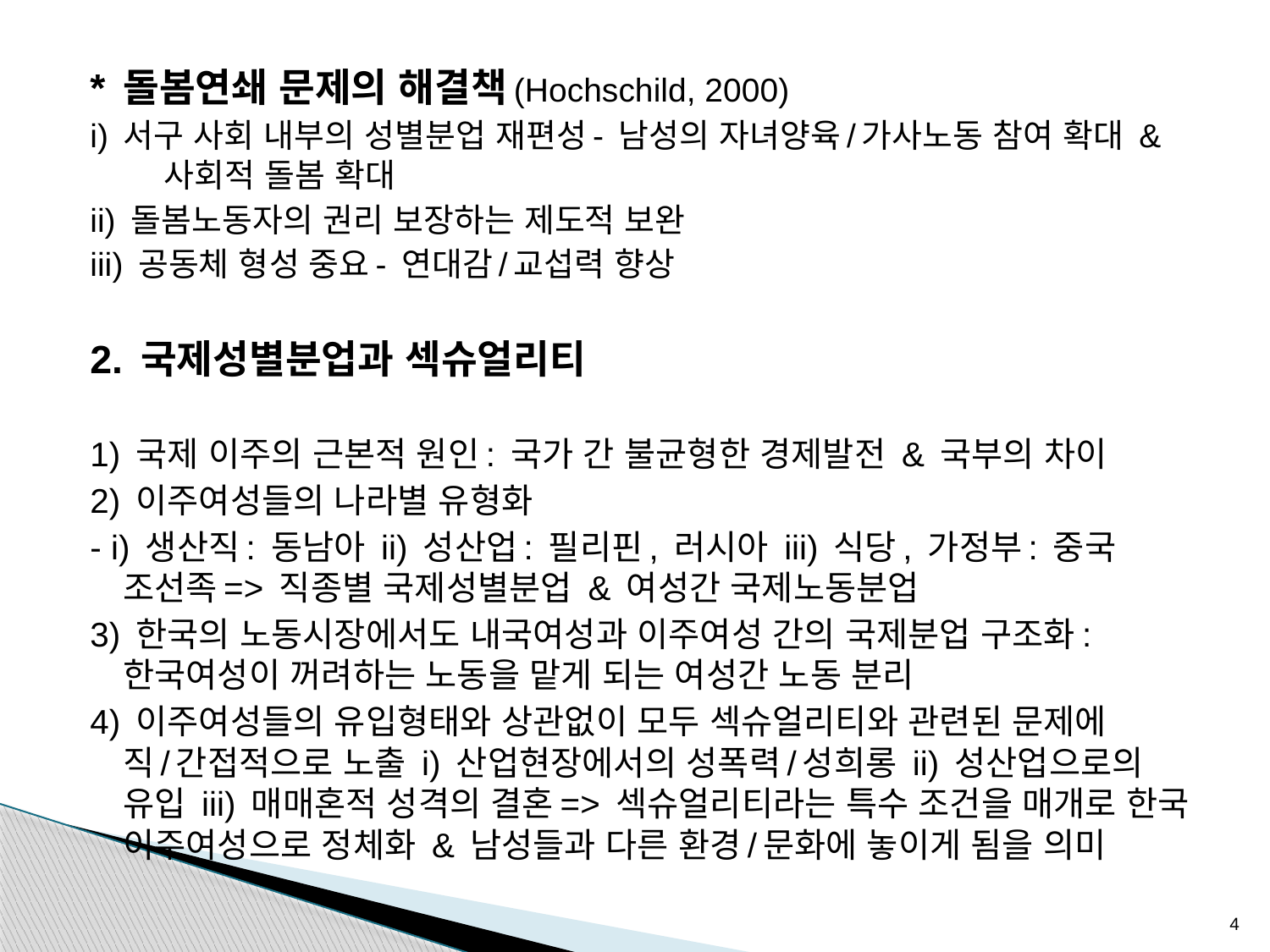

* 돌봄연쇄 문제의 해결책(Hochschild, 2000)
i) 서구 사회 내부의 성별분업 재편성- 남성의 자녀양육/가사노동 참여 확대 & 사회적 돌봄 확대
ii) 돌봄노동자의 권리 보장하는 제도적 보완
iii) 공동체 형성 중요- 연대감/교섭력 향상

2. 국제성별분업과 섹슈얼리티

1) 국제 이주의 근본적 원인: 국가 간 불균형한 경제발전 & 국부의 차이
2) 이주여성들의 나라별 유형화
- i) 생산직: 동남아 ii) 성산업: 필리핀, 러시아 iii) 식당, 가정부: 중국 조선족=> 직종별 국제성별분업 & 여성간 국제노동분업
3) 한국의 노동시장에서도 내국여성과 이주여성 간의 국제분업 구조화: 한국여성이 꺼려하는 노동을 맡게 되는 여성간 노동 분리
4) 이주여성들의 유입형태와 상관없이 모두 섹슈얼리티와 관련된 문제에 직/간접적으로 노출 i) 산업현장에서의 성폭력/성희롱 ii) 성산업으로의 유입 iii) 매매혼적 성격의 결혼=> 섹슈얼리티라는 특수 조건을 매개로 한국 이주여성으로 정체화 & 남성들과 다른 환경/문화에 놓이게 됨을 의미

4